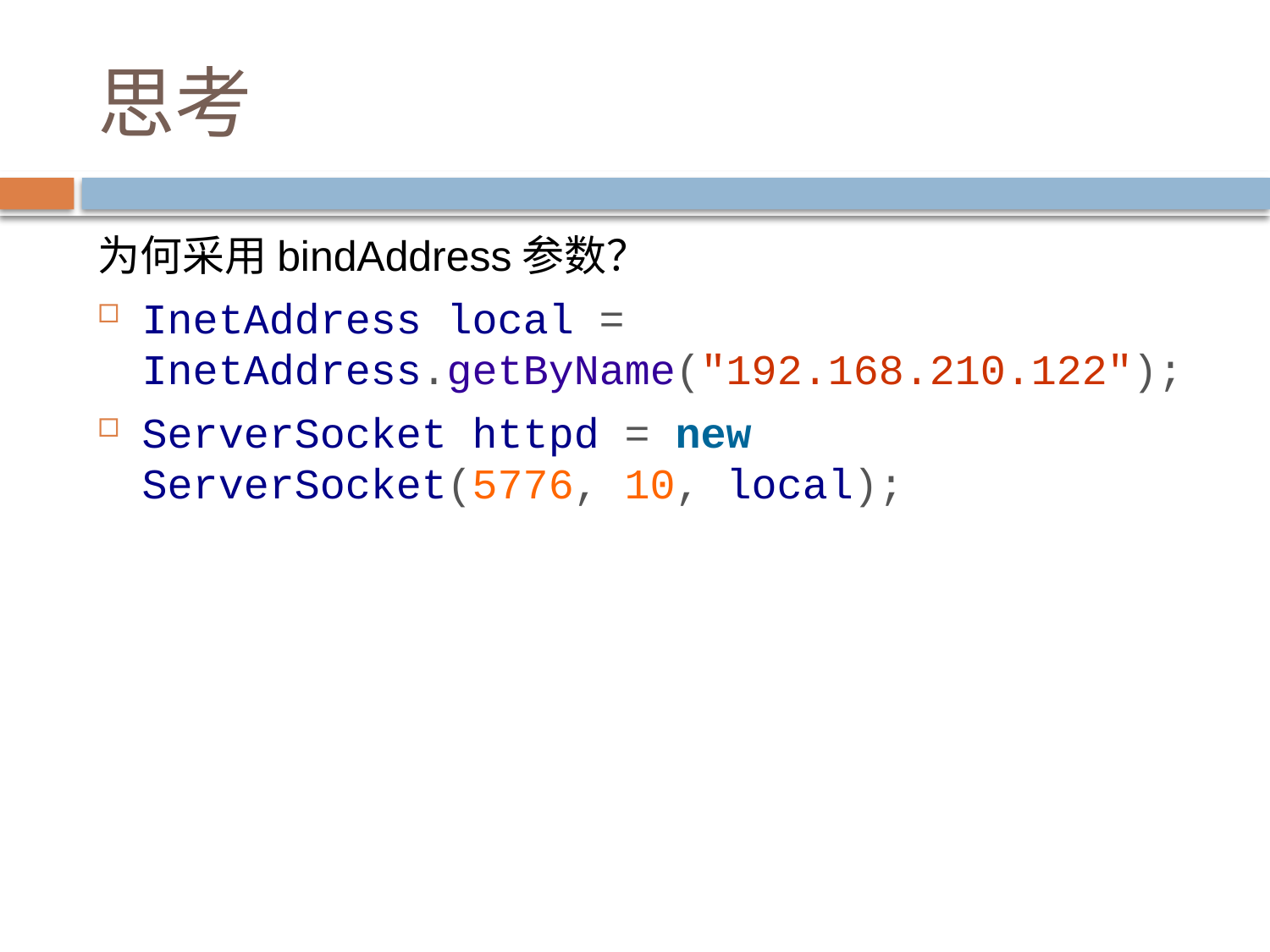

# 思考
为何采用bindAddress参数？
InetAddress local = InetAddress.getByName("192.168.210.122");
ServerSocket httpd = new ServerSocket(5776, 10, local);